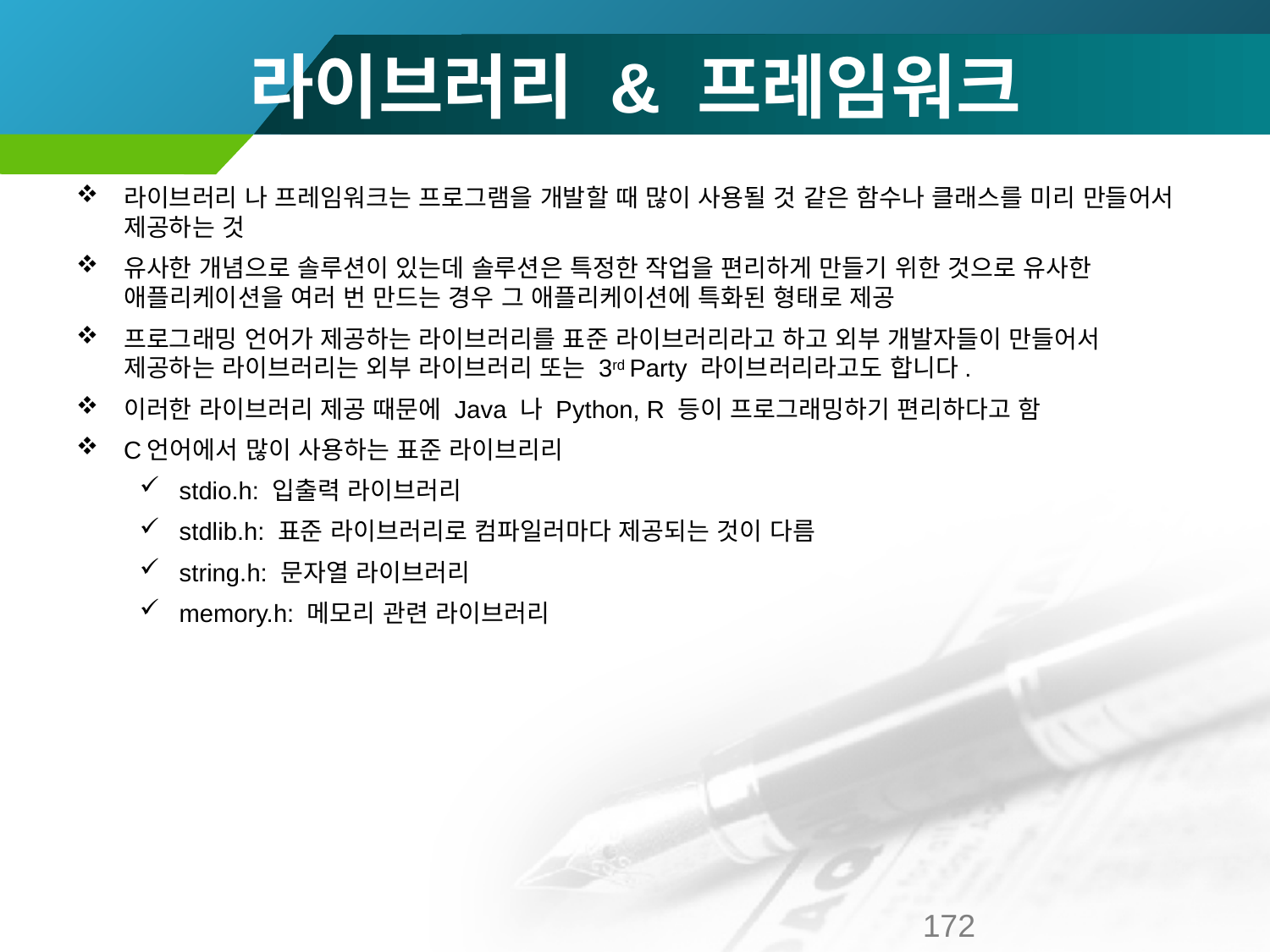

# 라이브러리 & 프레임워크
라이브러리 나 프레임워크는 프로그램을 개발할 때 많이 사용될 것 같은 함수나 클래스를 미리 만들어서 제공하는 것
유사한 개념으로 솔루션이 있는데 솔루션은 특정한 작업을 편리하게 만들기 위한 것으로 유사한 애플리케이션을 여러 번 만드는 경우 그 애플리케이션에 특화된 형태로 제공
프로그래밍 언어가 제공하는 라이브러리를 표준 라이브러리라고 하고 외부 개발자들이 만들어서 제공하는 라이브러리는 외부 라이브러리 또는 3rd Party 라이브러리라고도 합니다.
이러한 라이브러리 제공 때문에 Java 나 Python, R 등이 프로그래밍하기 편리하다고 함
C언어에서 많이 사용하는 표준 라이브리리
stdio.h: 입출력 라이브러리
stdlib.h: 표준 라이브러리로 컴파일러마다 제공되는 것이 다름
string.h: 문자열 라이브러리
memory.h: 메모리 관련 라이브러리

172